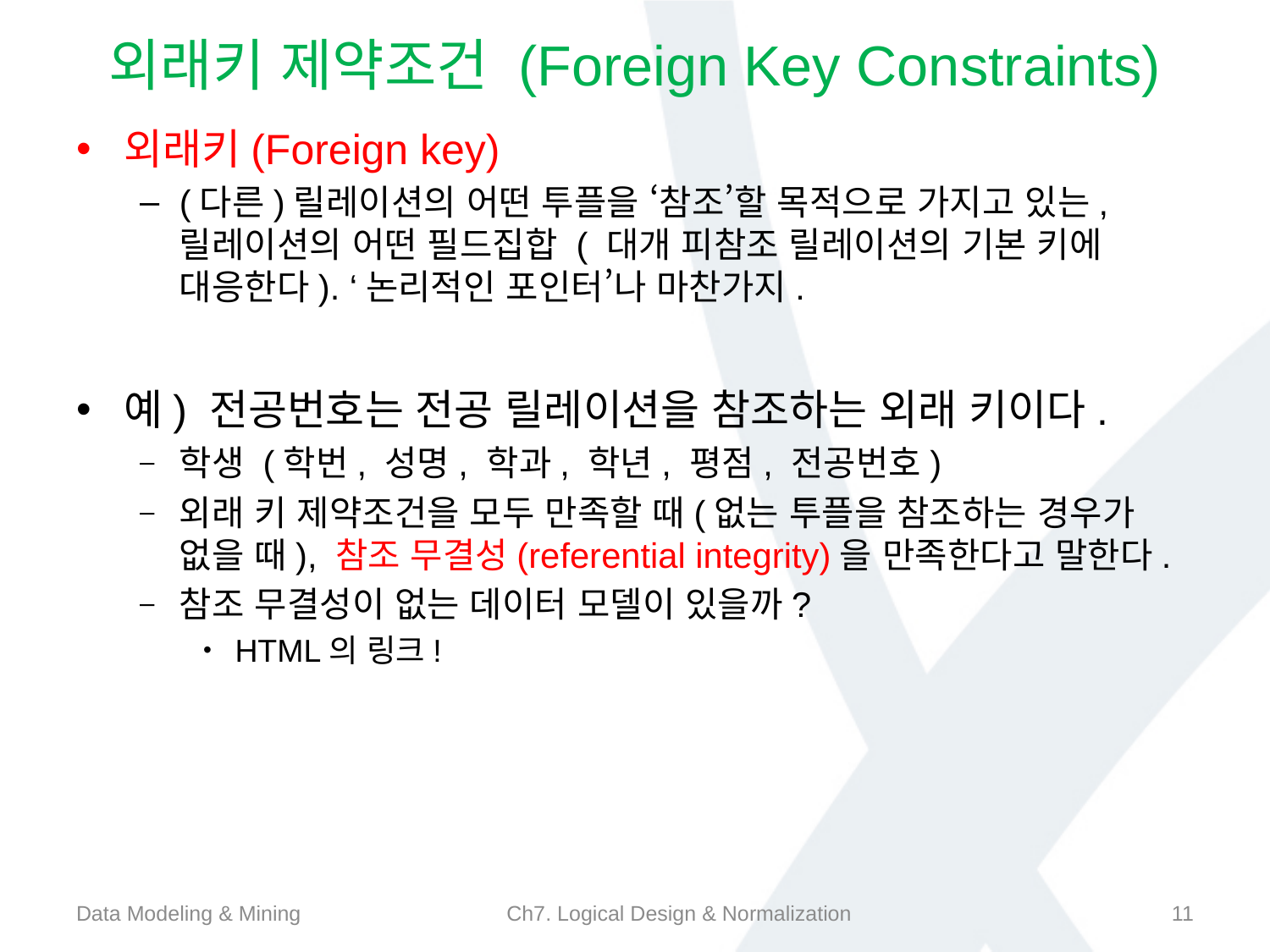

# 외래키 제약조건 (Foreign Key Constraints)
외래키(Foreign key)
(다른)릴레이션의 어떤 투플을 ‘참조’할 목적으로 가지고 있는, 릴레이션의 어떤 필드집합 ( 대개 피참조 릴레이션의 기본 키에 대응한다). ‘논리적인 포인터’나 마찬가지.

예) 전공번호는 전공 릴레이션을 참조하는 외래 키이다.
학생 (학번, 성명, 학과, 학년, 평점, 전공번호)
외래 키 제약조건을 모두 만족할 때(없는 투플을 참조하는 경우가 없을 때), 참조 무결성(referential integrity)을 만족한다고 말한다.
참조 무결성이 없는 데이터 모델이 있을까?
HTML의 링크!
Data Modeling & Mining
Ch7. Logical Design & Normalization
11